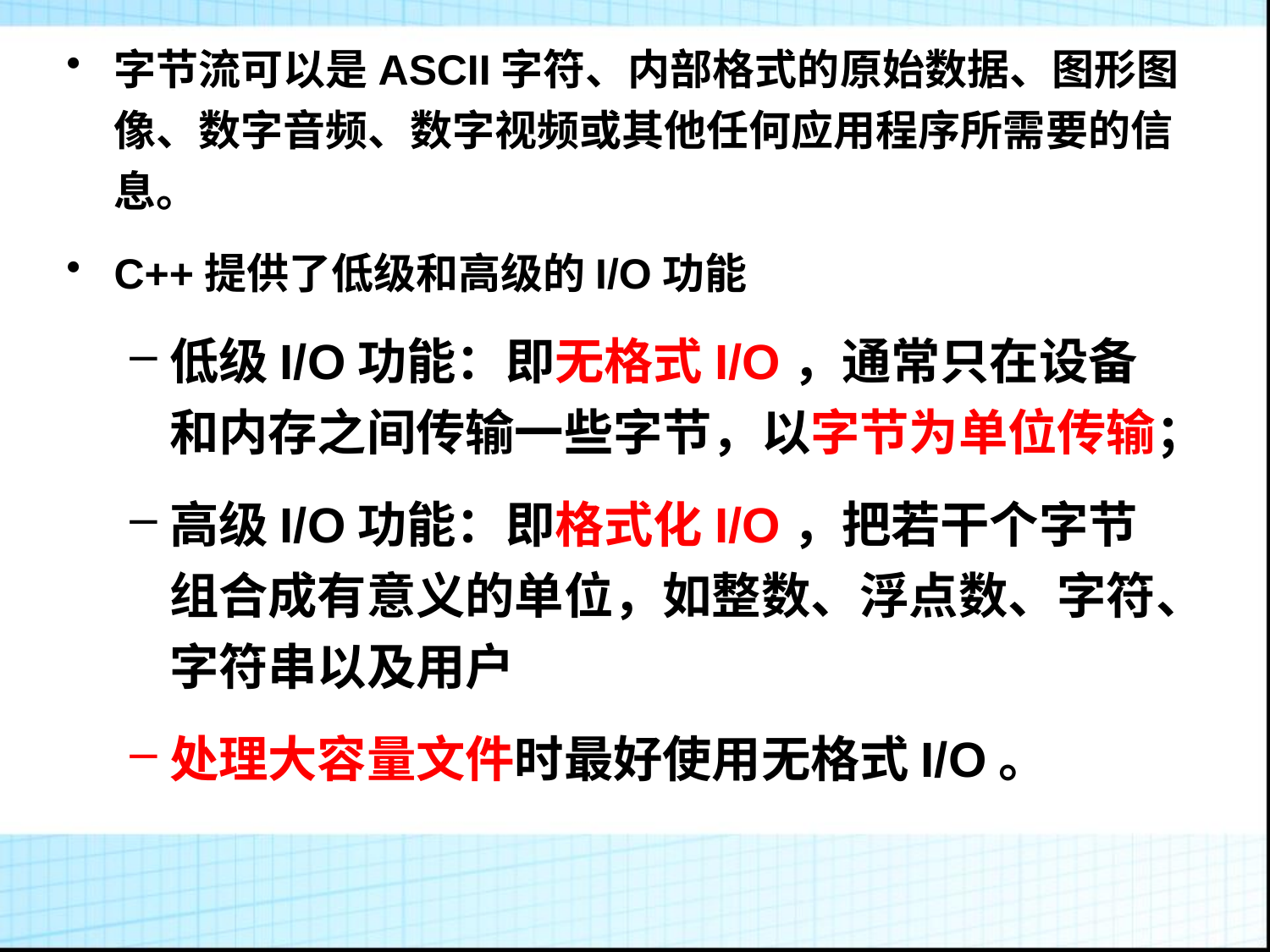

字节流可以是ASCII字符、内部格式的原始数据、图形图像、数字音频、数字视频或其他任何应用程序所需要的信息。
C++提供了低级和高级的I/O功能
低级I/O功能：即无格式I/O，通常只在设备和内存之间传输一些字节，以字节为单位传输；
高级I/O功能：即格式化I/O，把若干个字节组合成有意义的单位，如整数、浮点数、字符、字符串以及用户自定义类型（类）的数据。
处理大容量文件时最好使用无格式I/O。